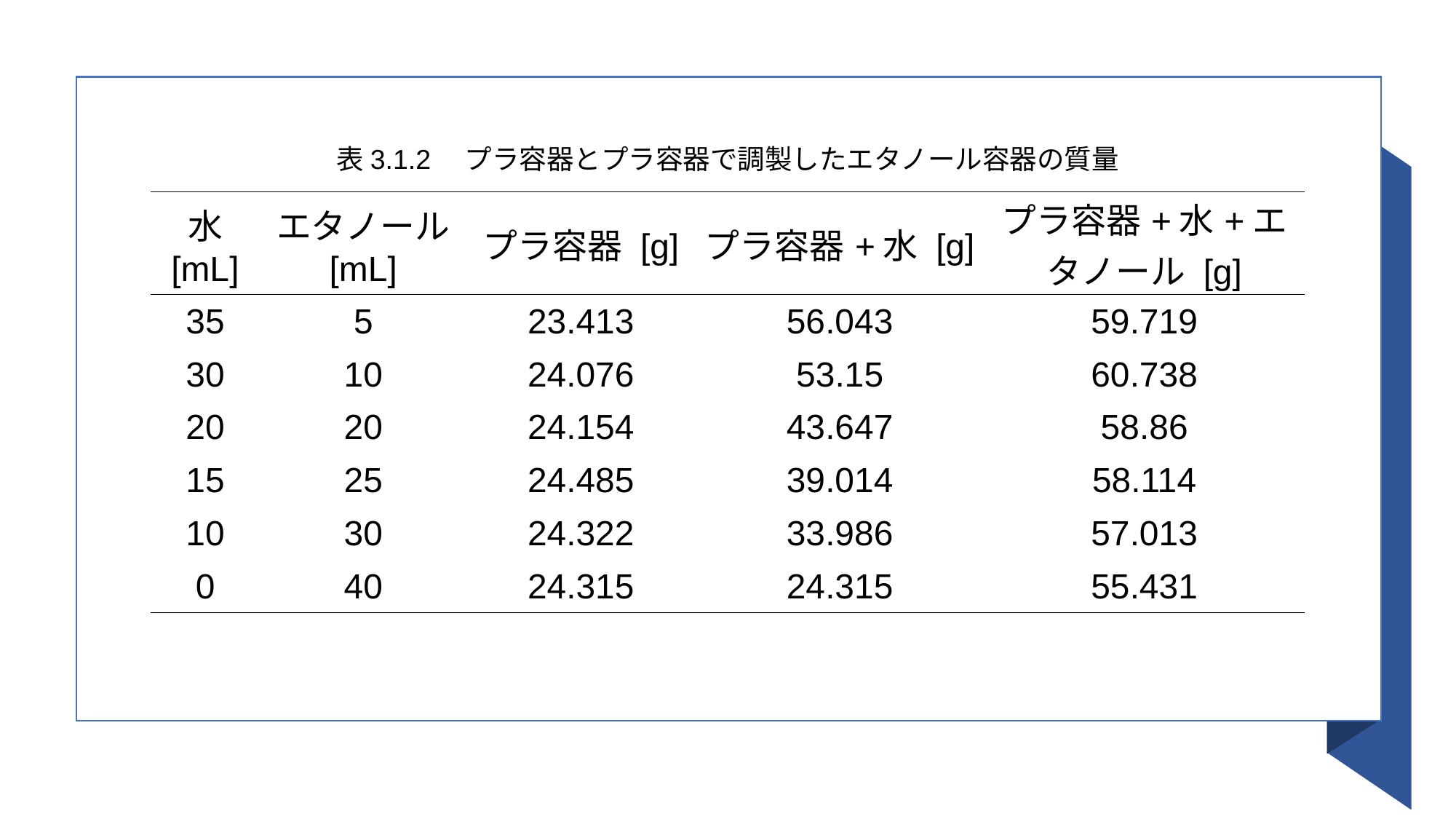

表3.1.2　プラ容器とプラ容器で調製したエタノール容器の質量
| 水 [mL] | エタノール [mL] | プラ容器 [g] | プラ容器+水 [g] | プラ容器+水+エタノール [g] |
| --- | --- | --- | --- | --- |
| 35 | 5 | 23.413 | 56.043 | 59.719 |
| 30 | 10 | 24.076 | 53.15 | 60.738 |
| 20 | 20 | 24.154 | 43.647 | 58.86 |
| 15 | 25 | 24.485 | 39.014 | 58.114 |
| 10 | 30 | 24.322 | 33.986 | 57.013 |
| 0 | 40 | 24.315 | 24.315 | 55.431 |